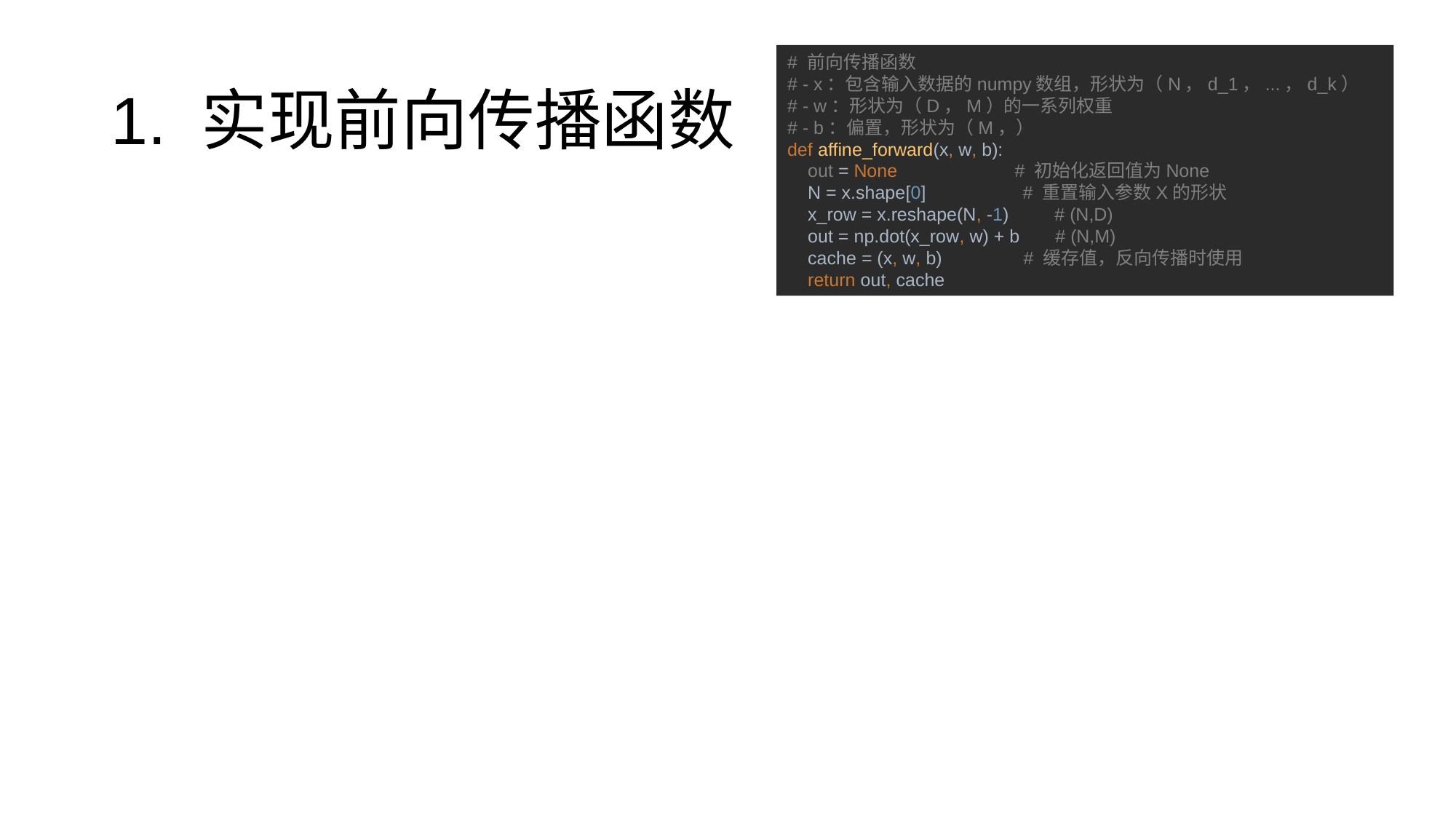

# 1. 实现前向传播函数
# 前向传播函数 # - x：包含输入数据的numpy数组，形状为（N，d_1，...，d_k） # - w：形状为（D，M）的一系列权重 # - b：偏置，形状为（M，） def affine_forward(x, w, b): out = None                       # 初始化返回值为None N = x.shape[0]                   # 重置输入参数X的形状 x_row = x.reshape(N, -1)         # (N,D) out = np.dot(x_row, w) + b       # (N,M) cache = (x, w, b)                # 缓存值，反向传播时使用 return out, cache